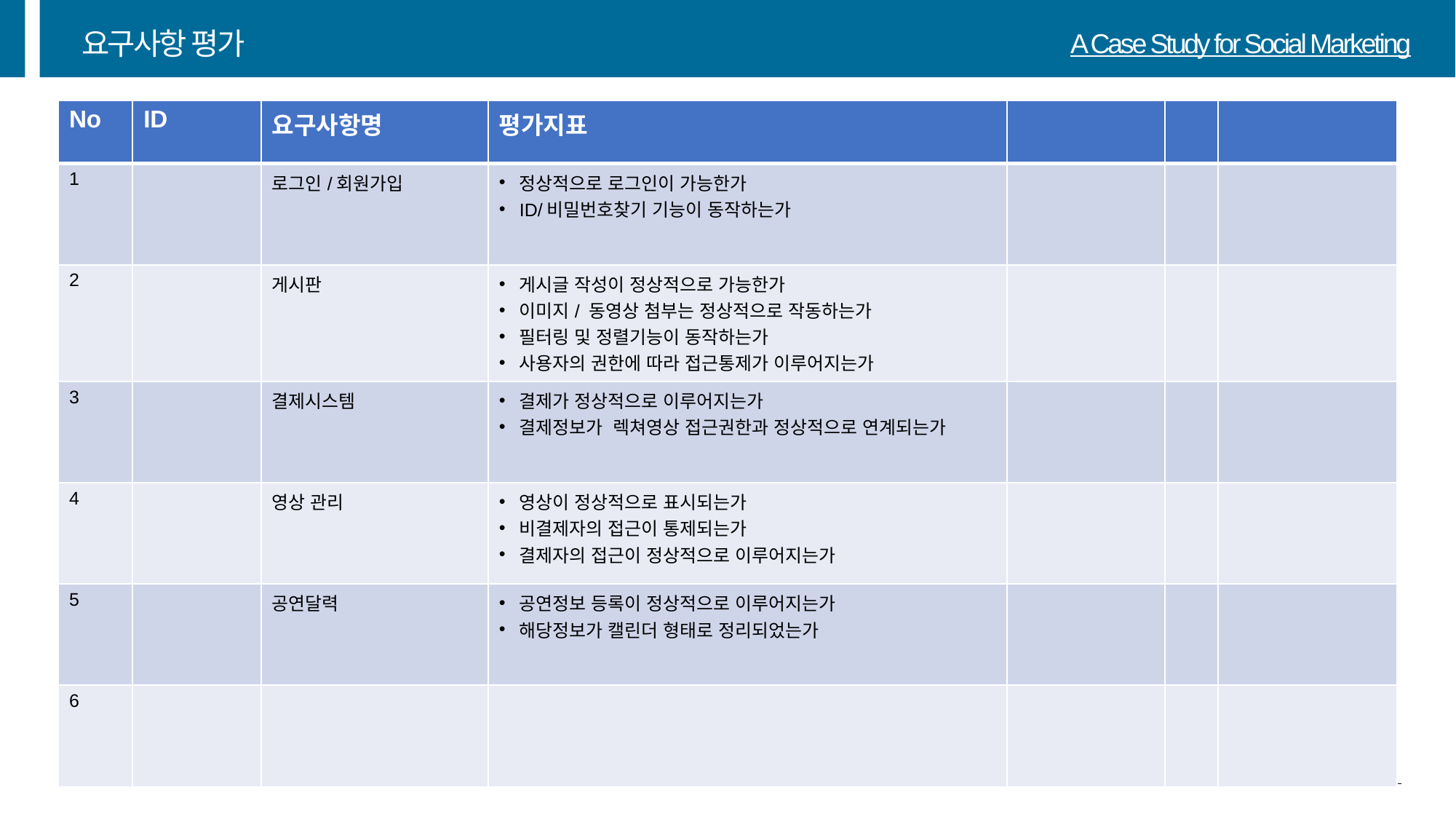

요구사항 평가
| No | ID | 요구사항명 | 평가지표 |  |  |  |
| --- | --- | --- | --- | --- | --- | --- |
| 1 |  | 로그인/회원가입 | 정상적으로 로그인이 가능한가 ID/비밀번호찾기 기능이 동작하는가 |  |  |  |
| 2 |  | 게시판 | 게시글 작성이 정상적으로 가능한가 이미지/ 동영상 첨부는 정상적으로 작동하는가 필터링 및 정렬기능이 동작하는가 사용자의 권한에 따라 접근통제가 이루어지는가 |  |  |  |
| 3 |  | 결제시스템 | 결제가 정상적으로 이루어지는가 결제정보가 렉쳐영상 접근권한과 정상적으로 연계되는가 |  |  |  |
| 4 |  | 영상 관리 | 영상이 정상적으로 표시되는가 비결제자의 접근이 통제되는가 결제자의 접근이 정상적으로 이루어지는가 |  |  |  |
| 5 |  | 공연달력 | 공연정보 등록이 정상적으로 이루어지는가 해당정보가 캘린더 형태로 정리되었는가 |  |  |  |
| 6 |  |  |  |  |  |  |